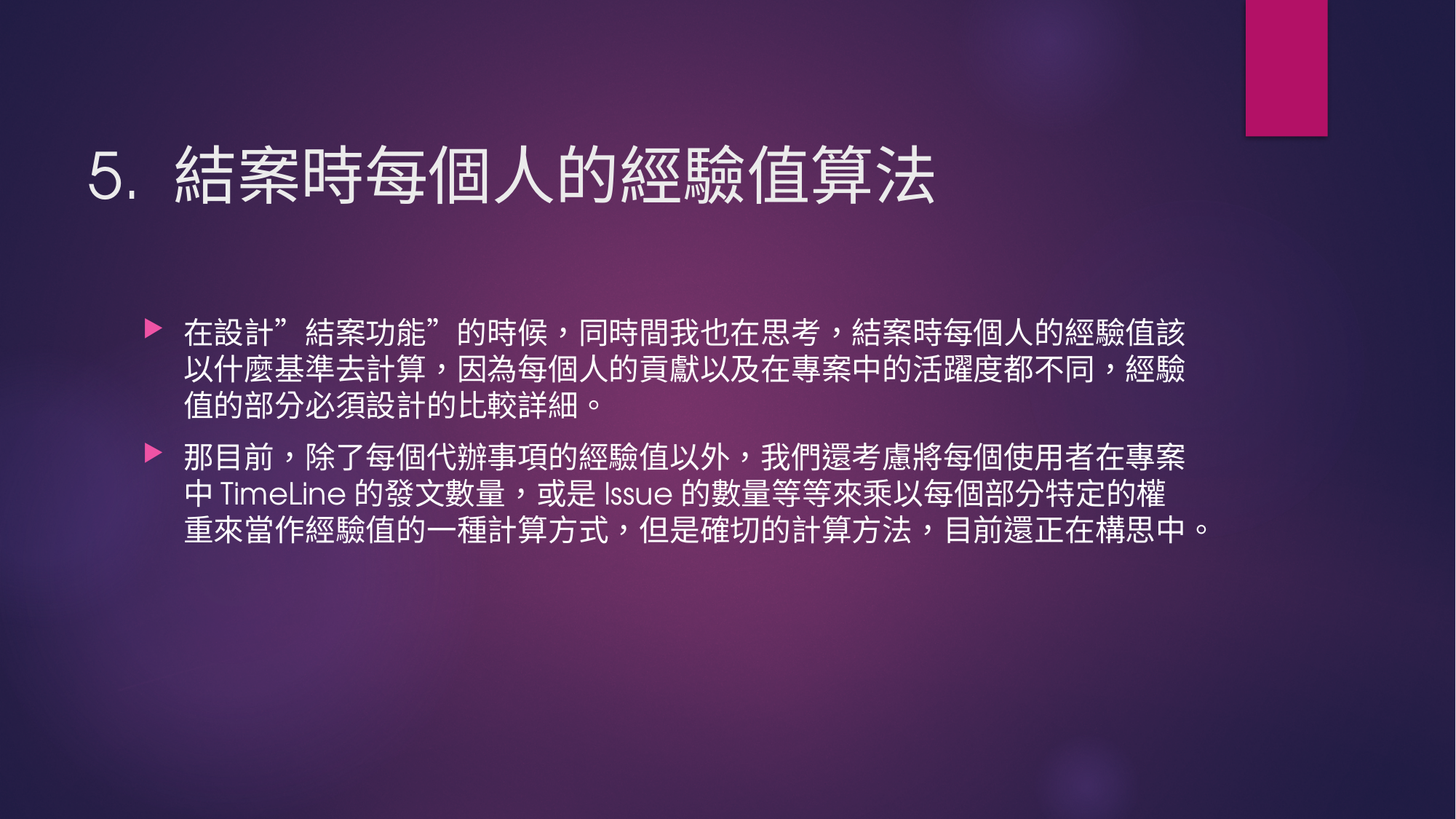

# 5. 結案時每個人的經驗值算法
在設計”結案功能”的時候，同時間我也在思考，結案時每個人的經驗值該以什麼基準去計算，因為每個人的貢獻以及在專案中的活躍度都不同，經驗值的部分必須設計的比較詳細。
那目前，除了每個代辦事項的經驗值以外，我們還考慮將每個使用者在專案中TimeLine的發文數量，或是Issue的數量等等來乘以每個部分特定的權重來當作經驗值的一種計算方式，但是確切的計算方法，目前還正在構思中。